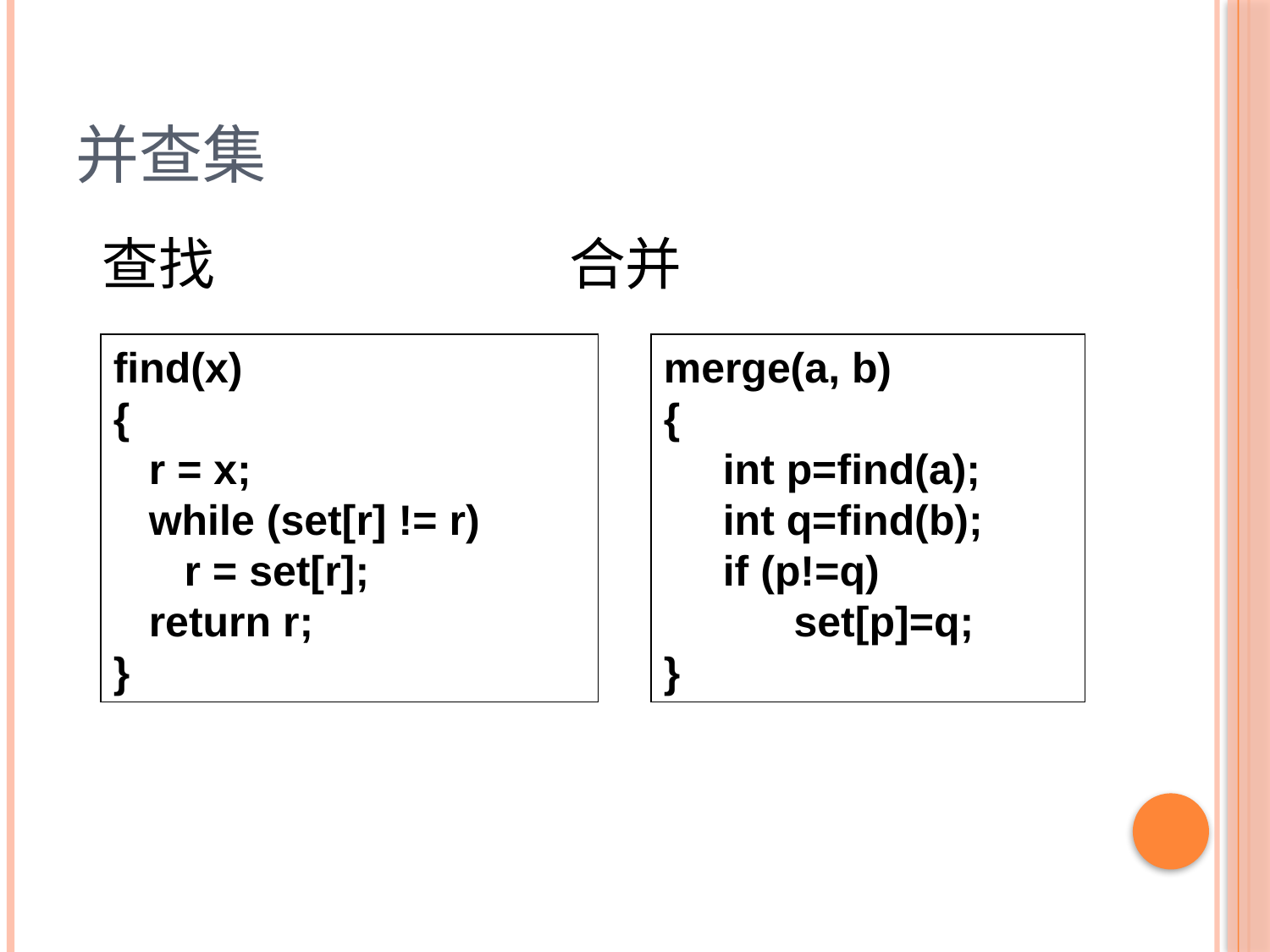

# 并查集
 查找                            合并
find(x)
{
   r = x;
   while (set[r] != r)
      r = set[r];
   return r;
}
merge(a, b)
{
     int p=find(a);
     int q=find(b);
     if (p!=q)
           set[p]=q;
}